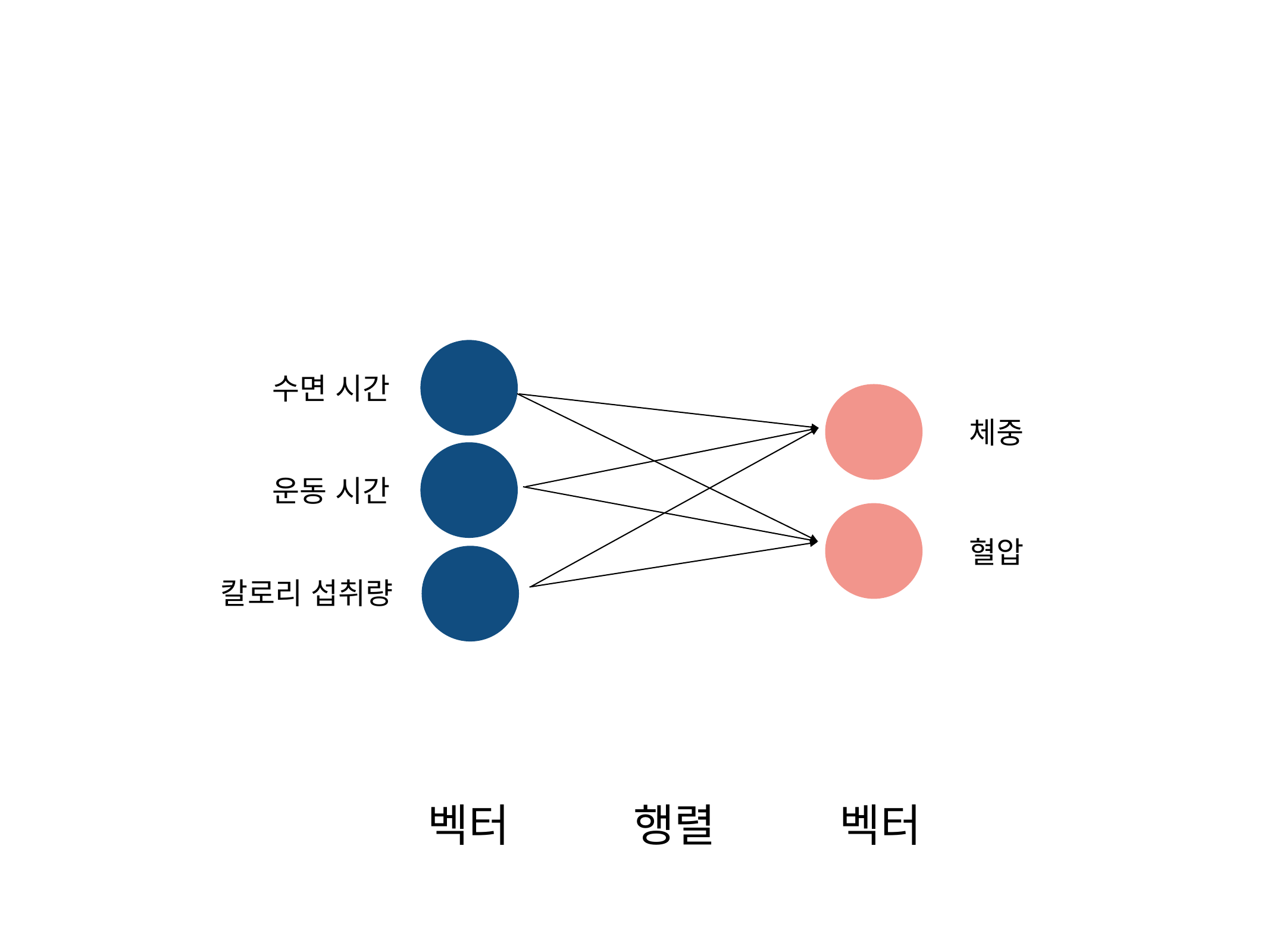

수면 시간

체중

운동 시간

혈압

칼로리 섭취량
벡터
행렬
벡터